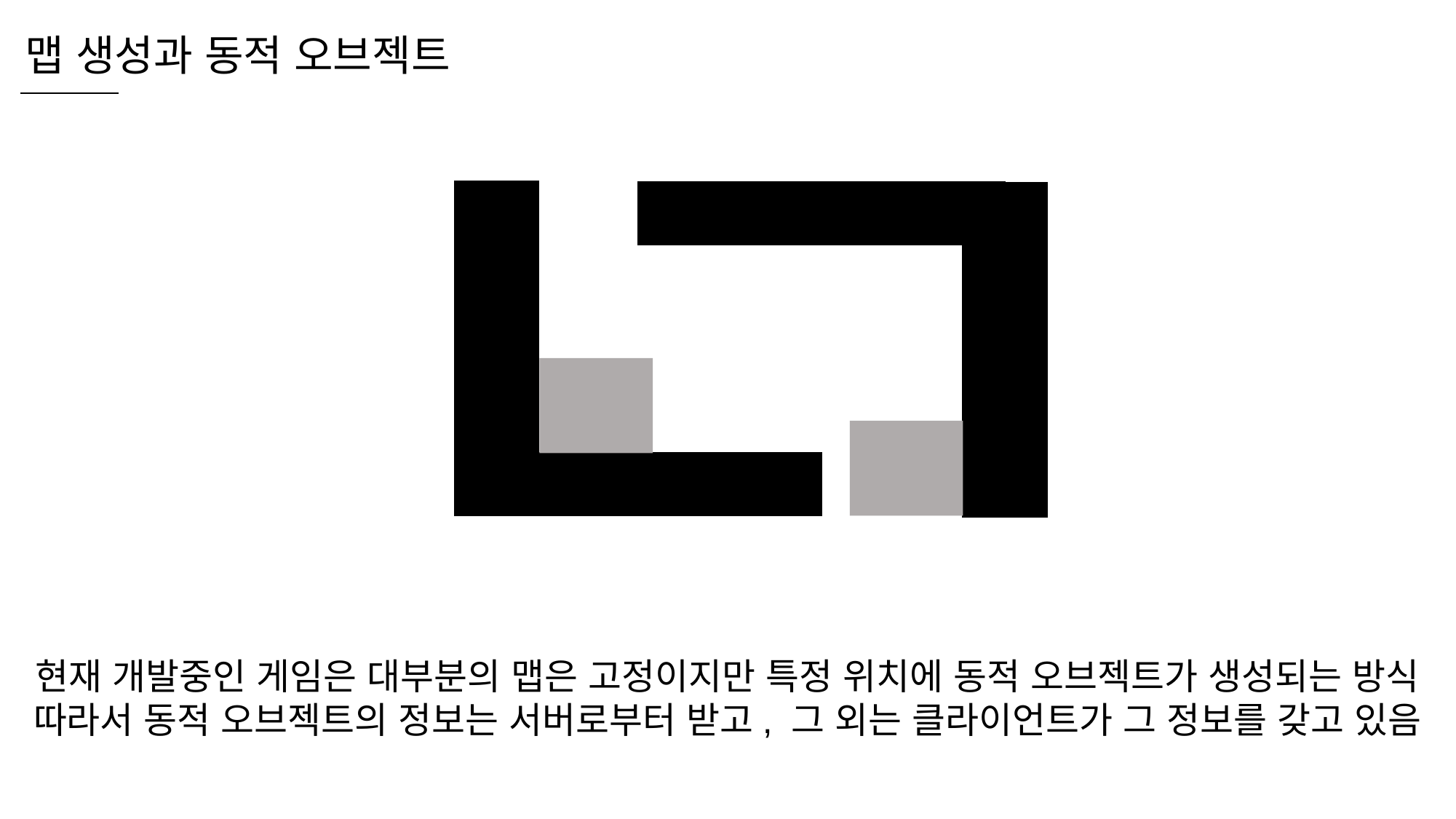

맵 생성과 동적 오브젝트

현재 개발중인 게임은 대부분의 맵은 고정이지만 특정 위치에 동적 오브젝트가 생성되는 방식
따라서 동적 오브젝트의 정보는 서버로부터 받고, 그 외는 클라이언트가 그 정보를 갖고 있음